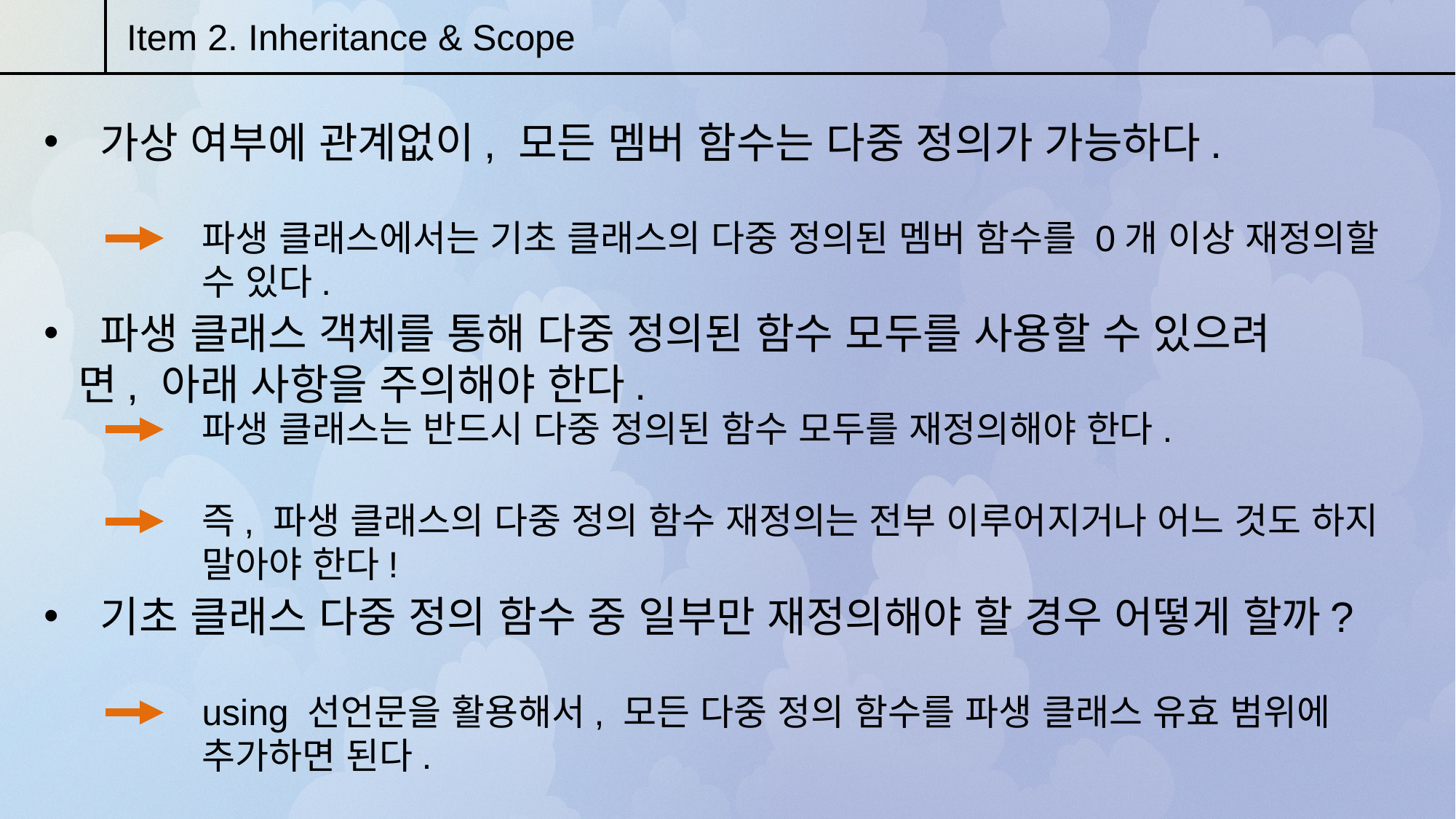

Item 2. Inheritance & Scope
 가상 여부에 관계없이, 모든 멤버 함수는 다중 정의가 가능하다.
파생 클래스에서는 기초 클래스의 다중 정의된 멤버 함수를 0개 이상 재정의할 수 있다.
 파생 클래스 객체를 통해 다중 정의된 함수 모두를 사용할 수 있으려면, 아래 사항을 주의해야 한다.
파생 클래스는 반드시 다중 정의된 함수 모두를 재정의해야 한다.
즉, 파생 클래스의 다중 정의 함수 재정의는 전부 이루어지거나 어느 것도 하지 말아야 한다!
 기초 클래스 다중 정의 함수 중 일부만 재정의해야 할 경우 어떻게 할까?
using 선언문을 활용해서, 모든 다중 정의 함수를 파생 클래스 유효 범위에 추가하면 된다.